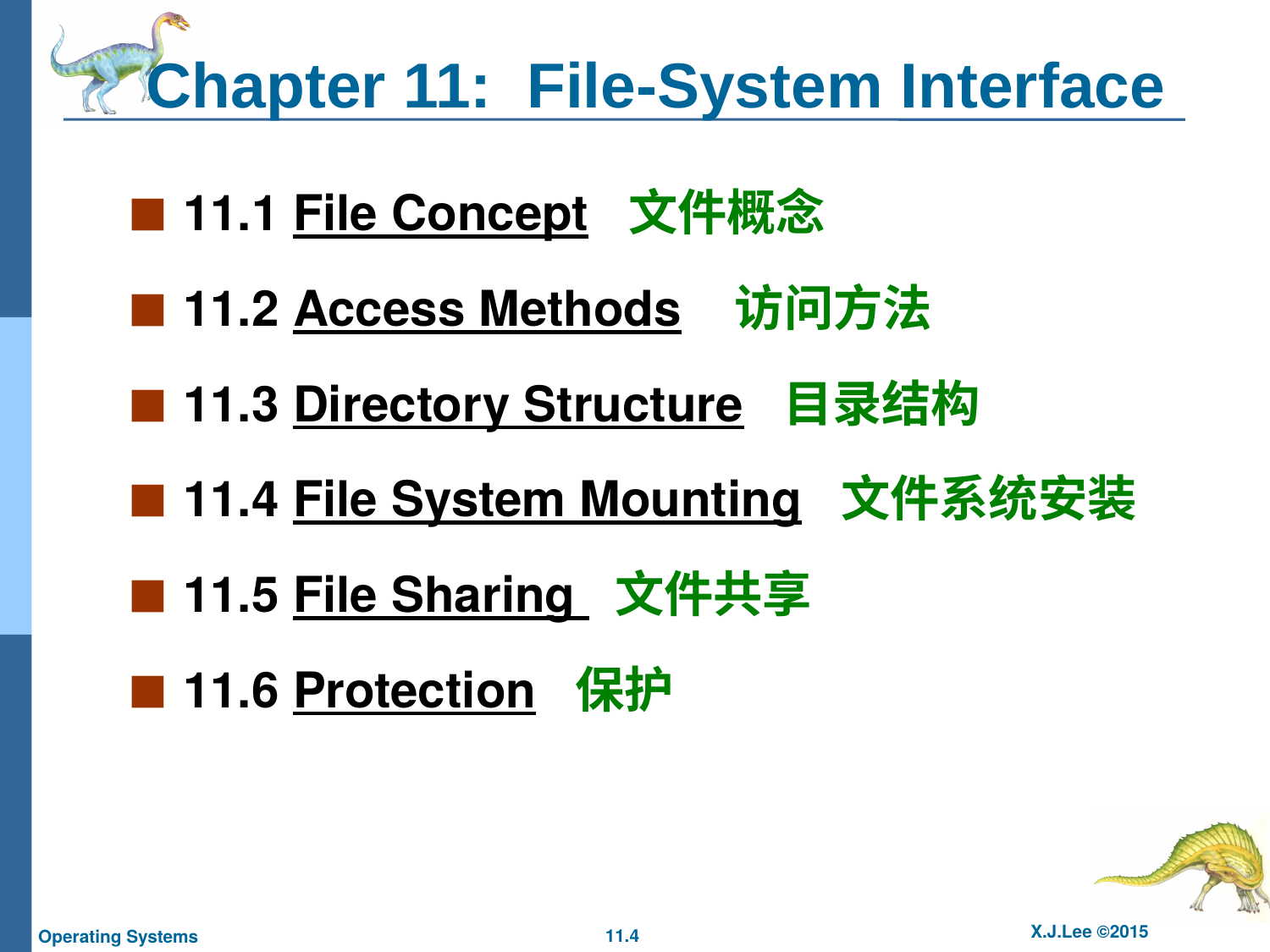

# Chapter 11:  File-System Interface
11.1 File Concept  文件概念
11.2 Access Methods   访问方法
11.3 Directory Structure  目录结构
11.4 File System Mounting  文件系统安装
11.5 File Sharing  文件共享
11.6 Protection  保护